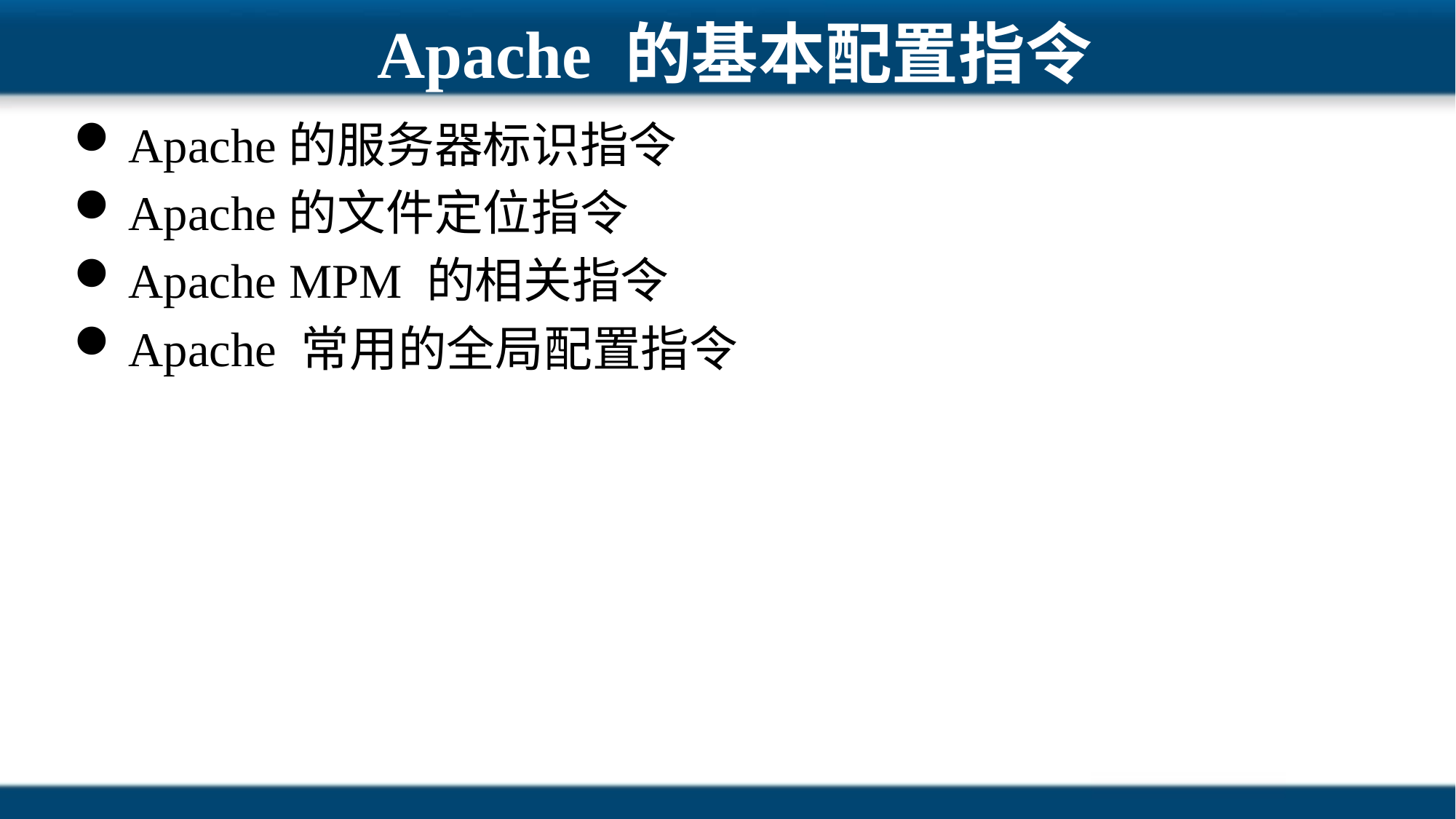

# Apache 的基本配置指令
Apache的服务器标识指令
Apache的文件定位指令
Apache MPM 的相关指令
Apache 常用的全局配置指令